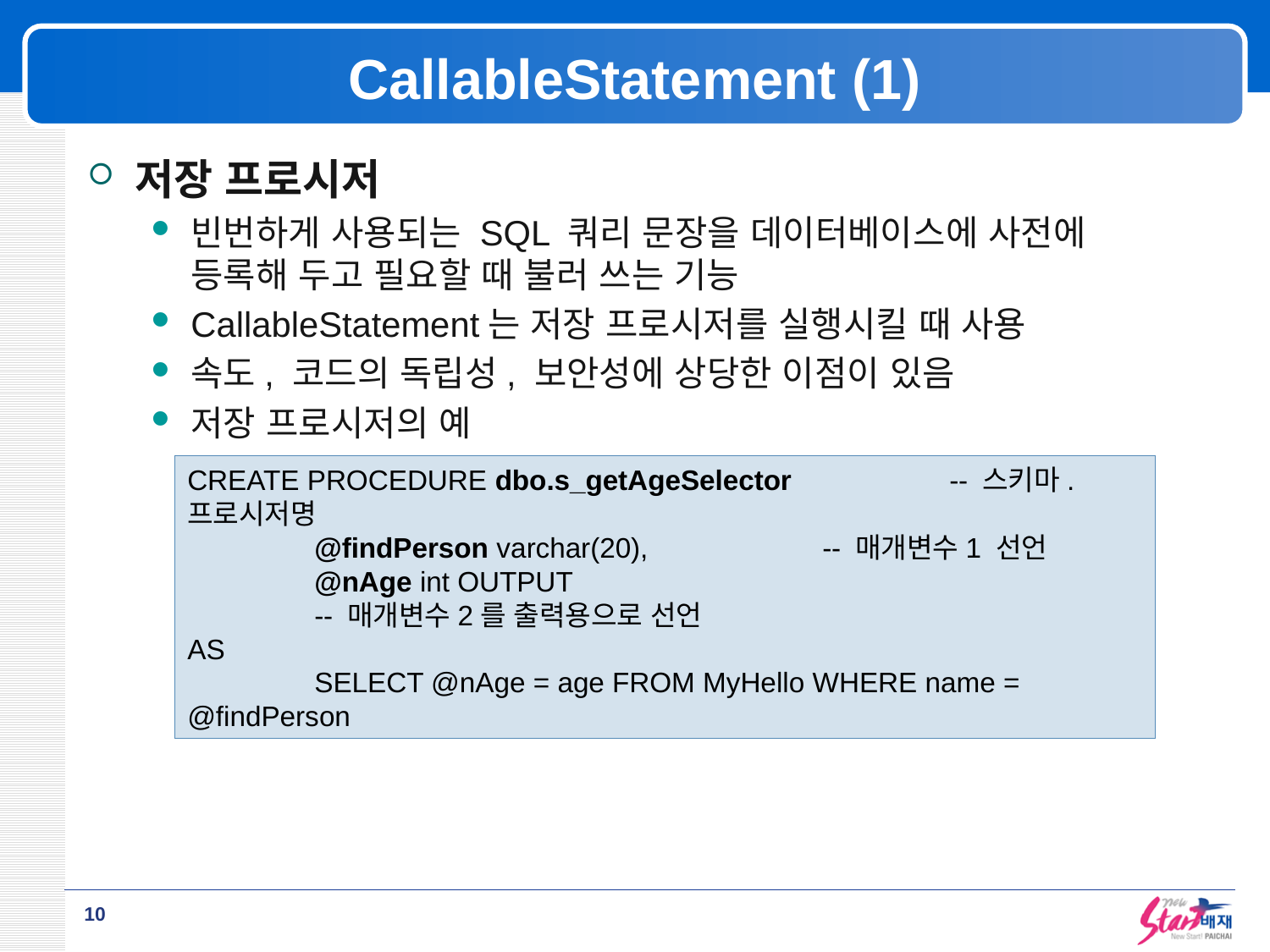

# CallableStatement (1)
저장 프로시저
빈번하게 사용되는 SQL 쿼리 문장을 데이터베이스에 사전에 등록해 두고 필요할 때 불러 쓰는 기능
CallableStatement는 저장 프로시저를 실행시킬 때 사용
속도, 코드의 독립성, 보안성에 상당한 이점이 있음
저장 프로시저의 예

CREATE PROCEDURE dbo.s_getAgeSelector 		-- 스키마.프로시저명
	@findPerson varchar(20), 		-- 매개변수1 선언
	@nAge int OUTPUT					-- 매개변수2를 출력용으로 선언
AS
	SELECT @nAge = age FROM MyHello WHERE name = @findPerson
10